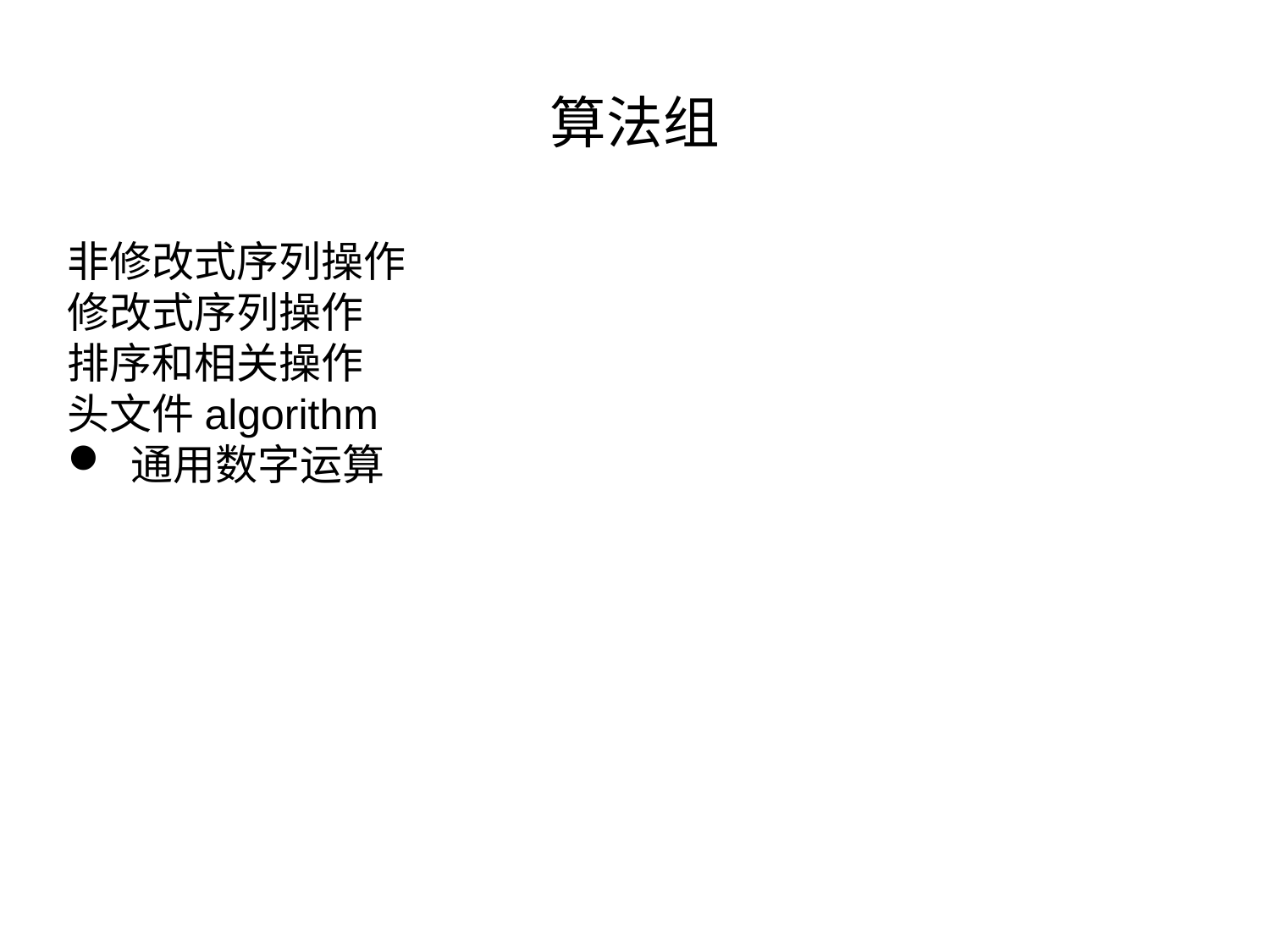

算法组
非修改式序列操作
修改式序列操作
排序和相关操作
头文件algorithm
通用数字运算